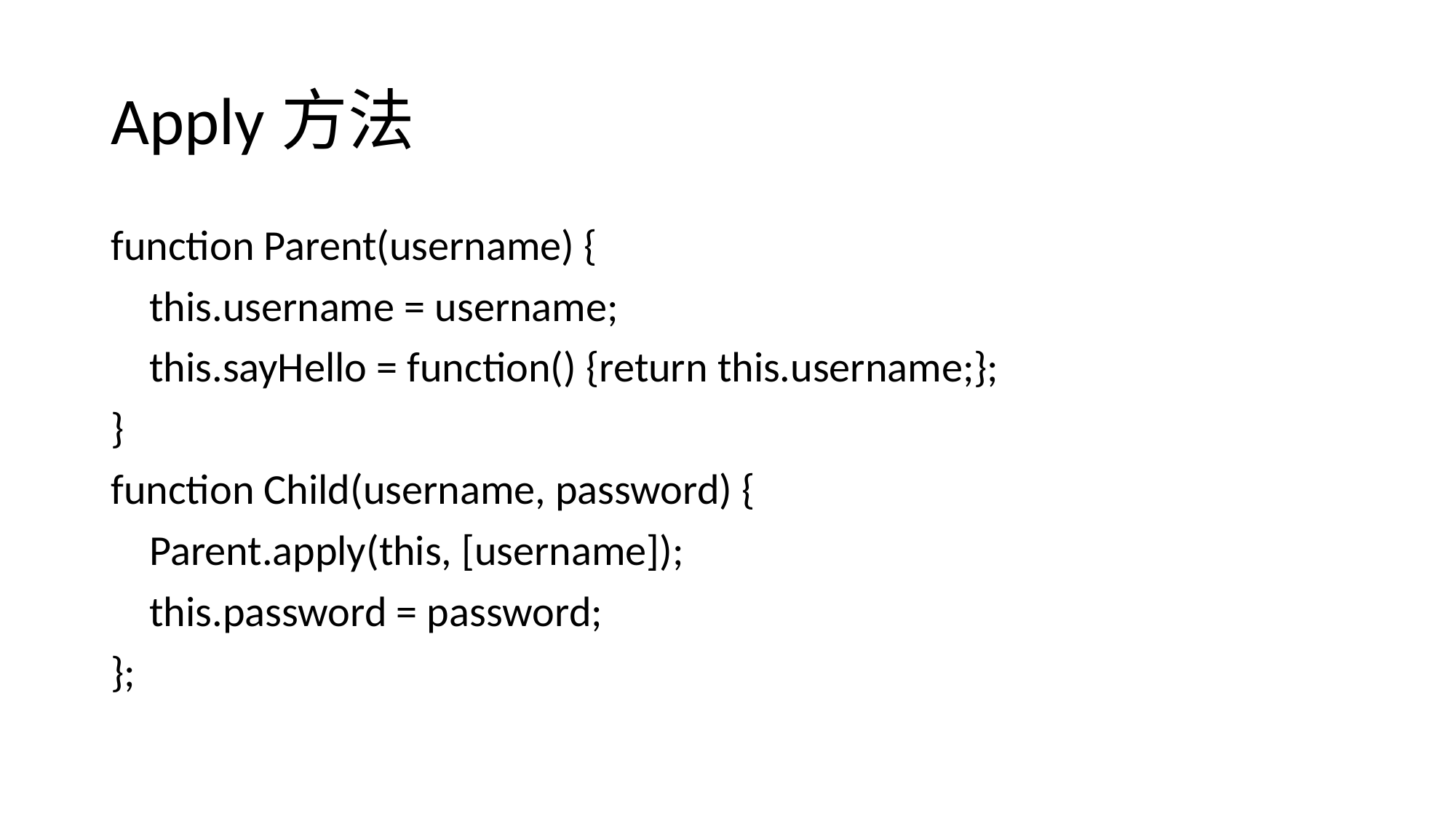

# Apply方法
function Parent(username) {
    this.username = username;
    this.sayHello = function() {return this.username;};
}
function Child(username, password) {
    Parent.apply(this, [username]);
    this.password = password;
};